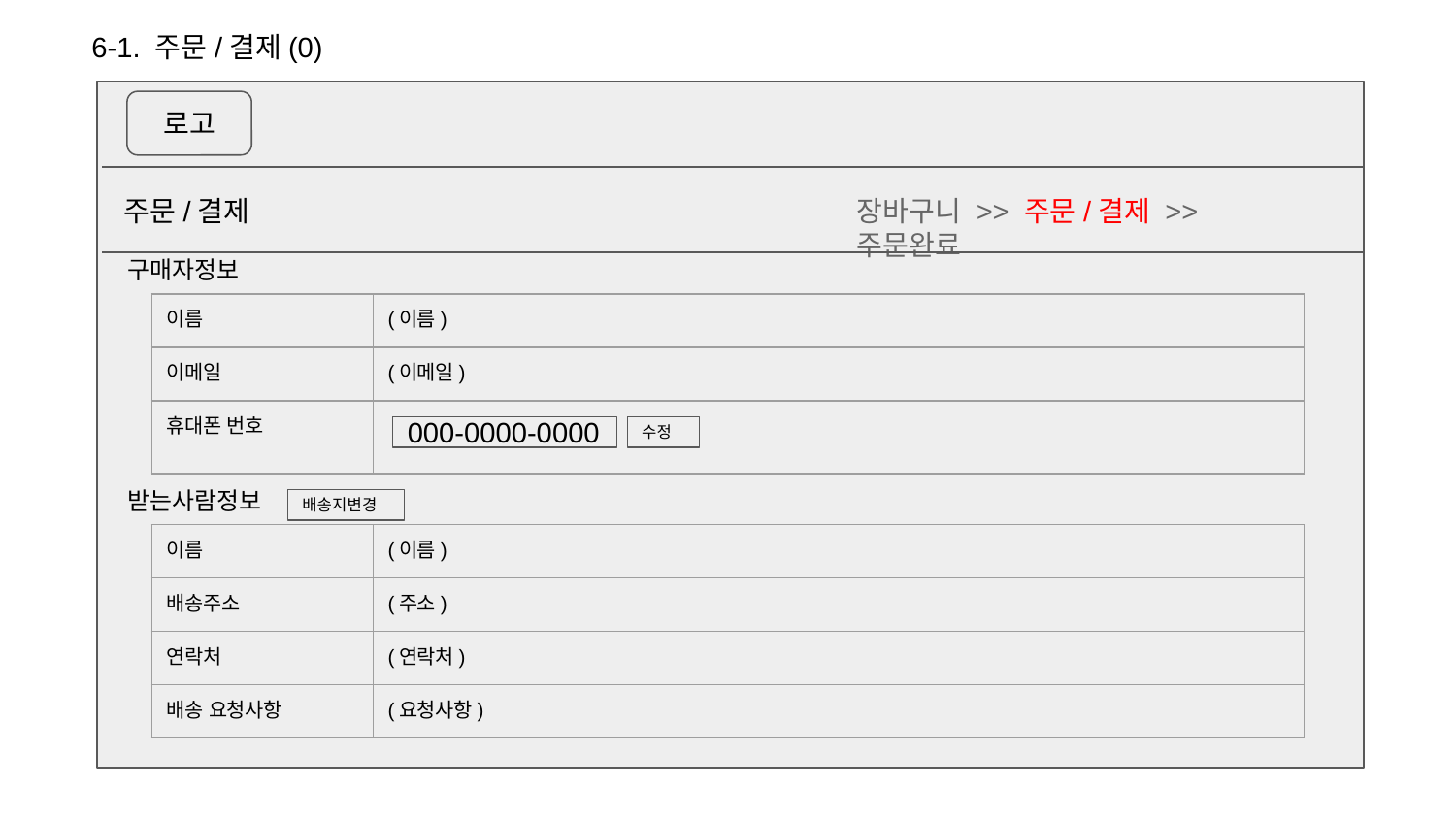

6-1. 주문/결제(0)

로고
주문/결제
장바구니 >> 주문/결제 >> 주문완료
구매자정보
| 이름 | (이름) |
| --- | --- |
| 이메일 | (이메일) |
| 휴대폰 번호 |  |
000-0000-0000
수정
받는사람정보
배송지변경
| 이름 | (이름) |
| --- | --- |
| 배송주소 | (주소) |
| 연락처 | (연락처) |
| 배송 요청사항 | (요청사항) |